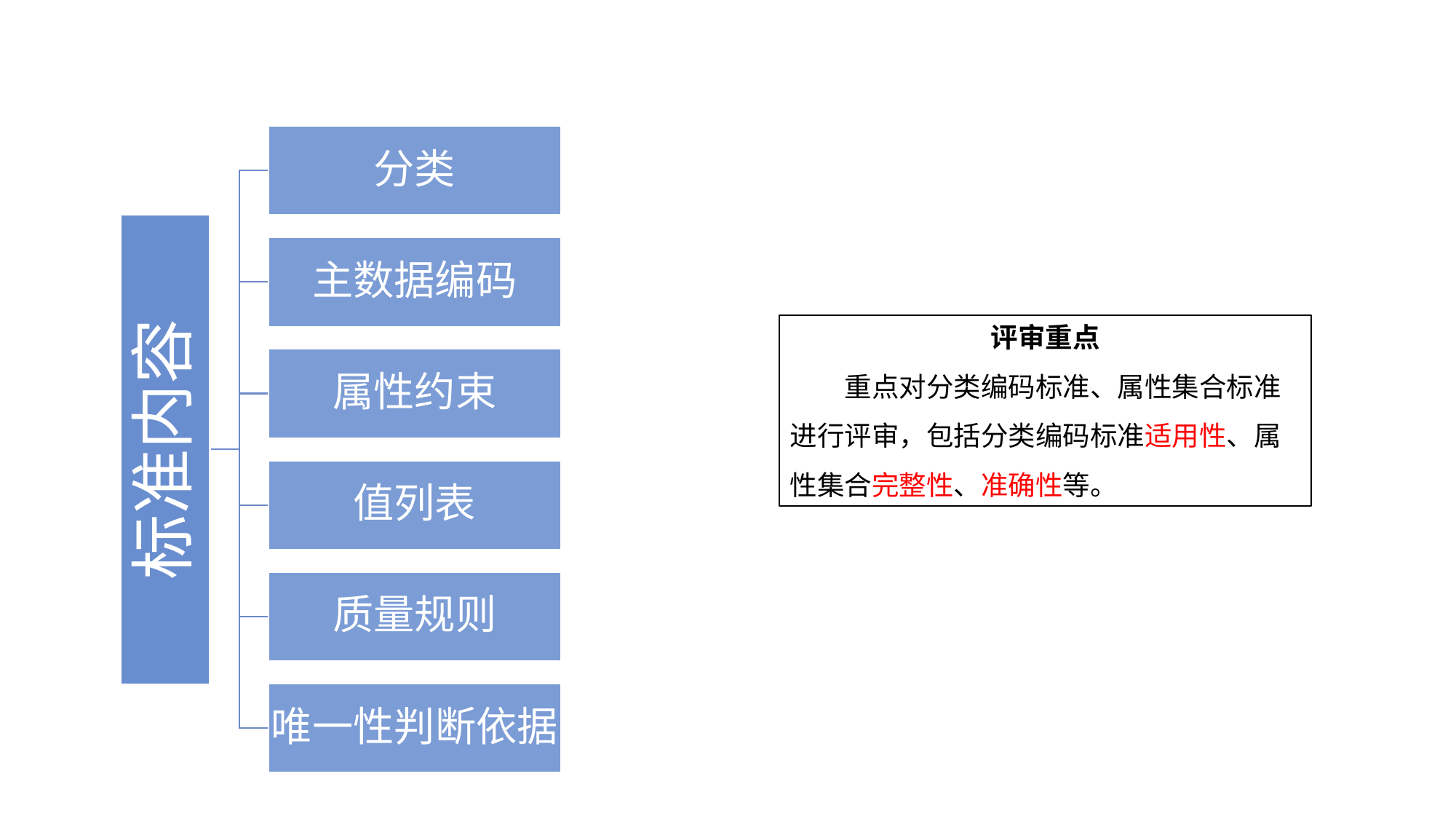

需要评审内容

标准内容
分类
主数据编码
属性约束
值列表
质量规则
唯一性判断依据
评审重点
重点对分类编码标准、属性集合标准进行评审，包括分类编码标准适用性、属性集合完整性、准确性等。